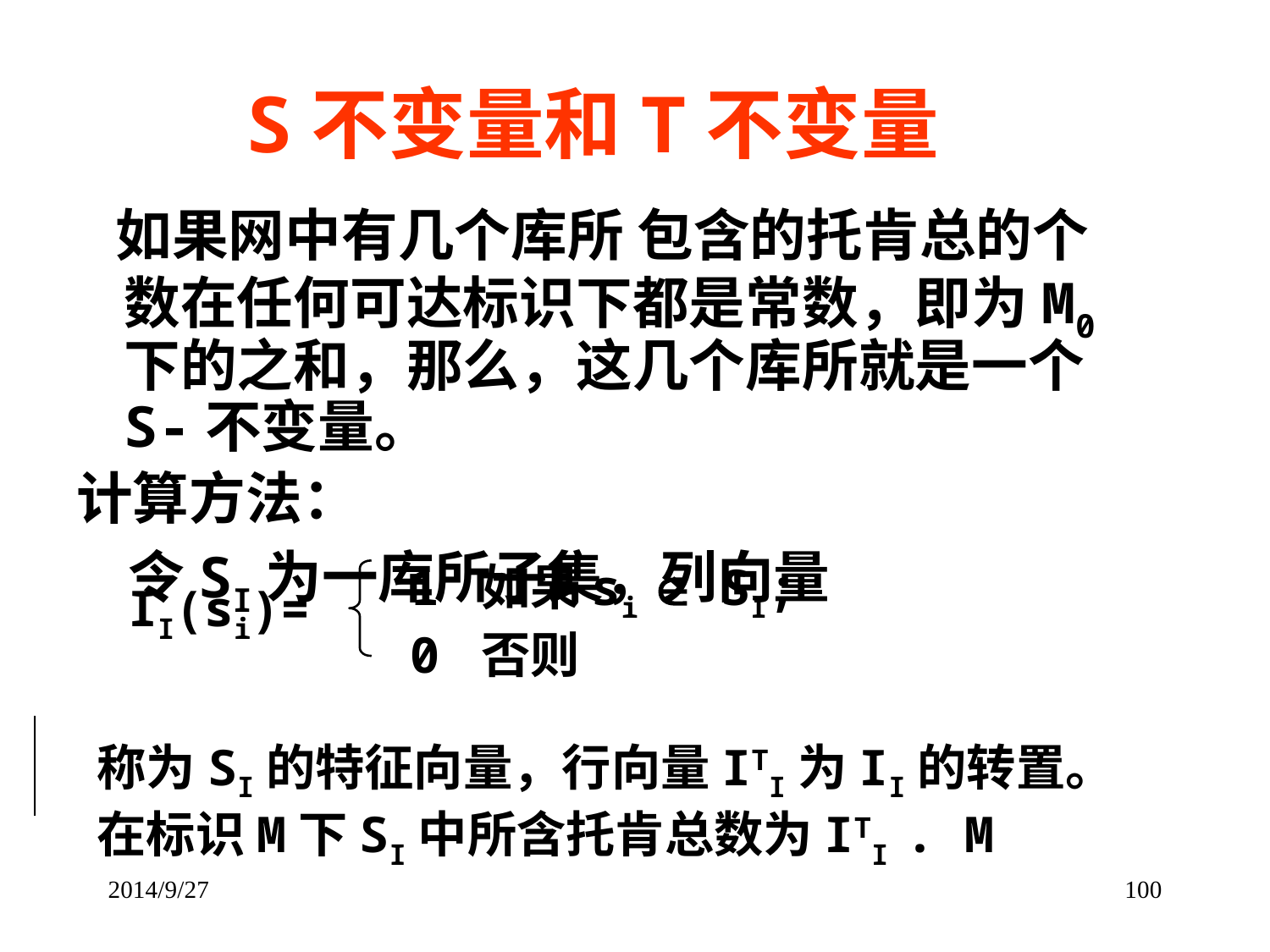

# S不变量和T不变量
  如果网中有几个库所 包含的托肯总的个数在任何可达标识下都是常数，即为M0 下的之和，那么，这几个库所就是一个S-不变量。
计算方法：
   令SI为一库所子集，列向量

1 如果si ∈ SI;
0 否则

II(si)=

称为SI的特征向量，行向量ITI为II的转置。在标识M下SI中所含托肯总数为ITI . M
2014/9/27
100